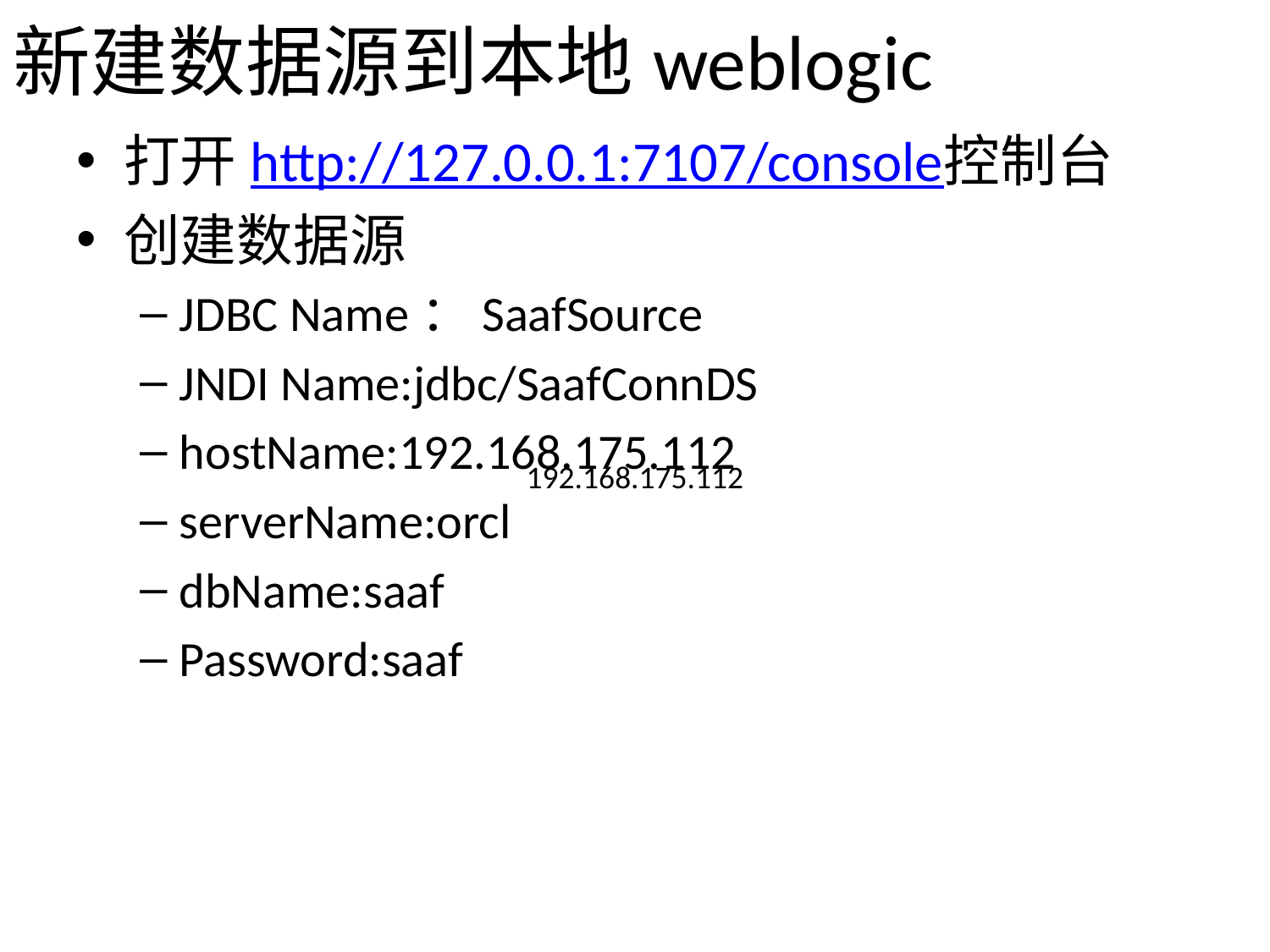

# 新建数据源到本地weblogic
打开http://127.0.0.1:7107/console控制台
创建数据源
JDBC Name：SaafSource
JNDI Name:jdbc/SaafConnDS
hostName:192.168.175.112
serverName:orcl
dbName:saaf
Password:saaf
192.168.175.112